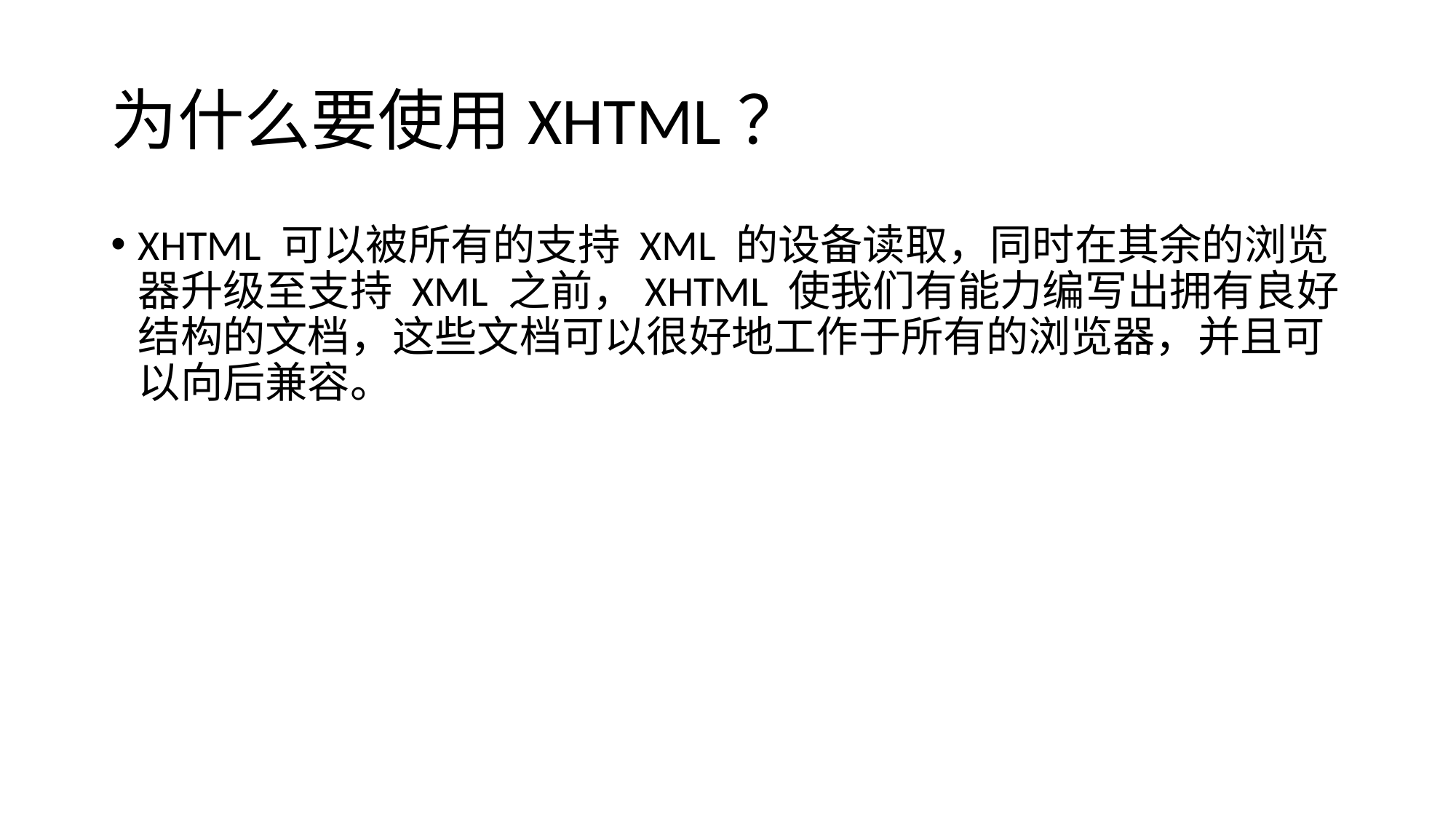

# 为什么要使用XHTML？
XHTML 可以被所有的支持 XML 的设备读取，同时在其余的浏览器升级至支持 XML 之前，XHTML 使我们有能力编写出拥有良好结构的文档，这些文档可以很好地工作于所有的浏览器，并且可以向后兼容。